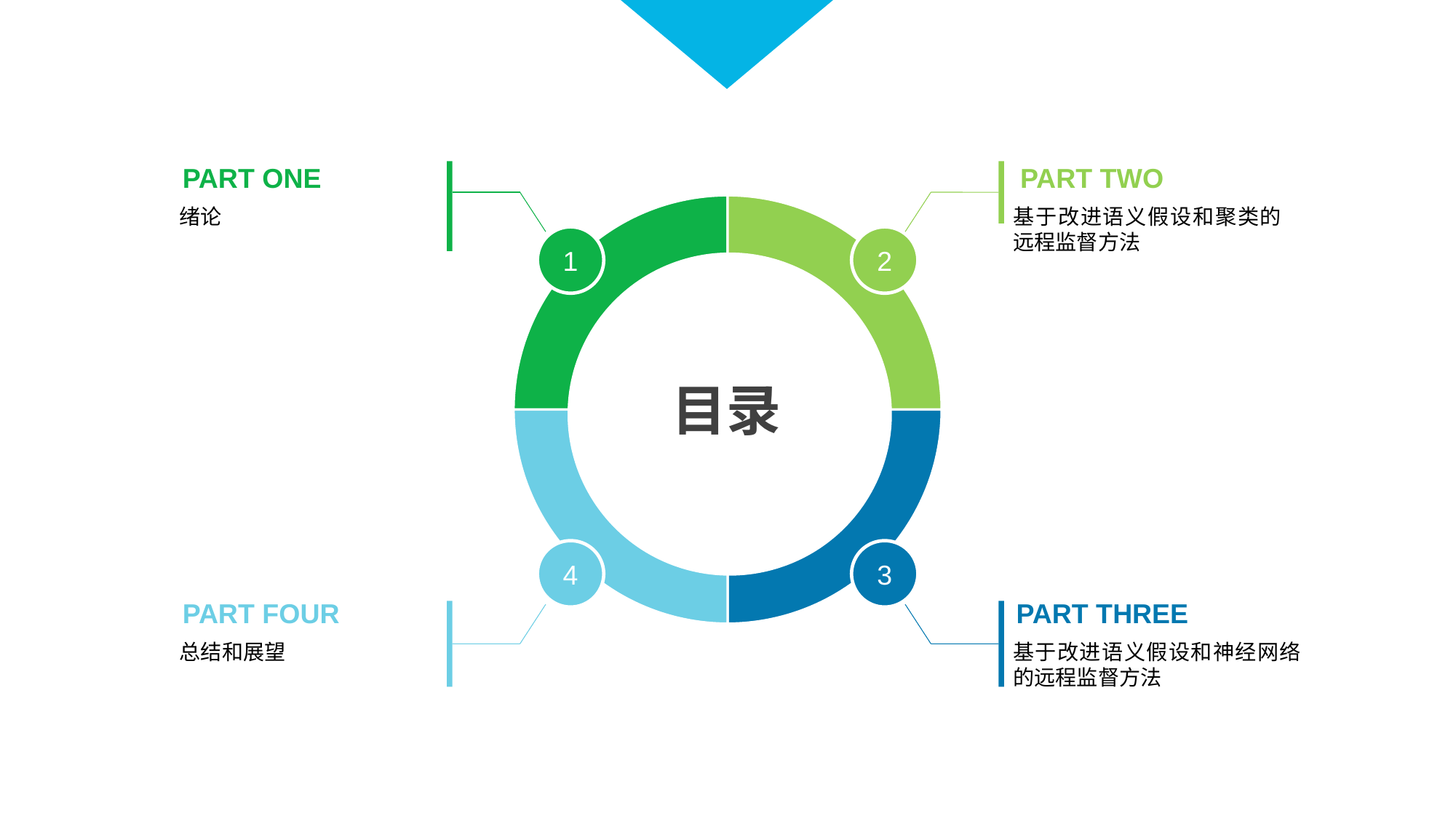

PART ONE
PART TWO

### Chart

| Category | 占比 |
|---|---|
| PART 1 | 1.0 |
| PART 2 | 1.0 |
| PART 3 | 1.0 |
| PART 4 | 1.0 |
| PART 5 | None |
绪论
基于改进语义假设和聚类的远程监督方法
1
2

目录
4
3
PART FOUR
PART THREE

总结和展望
基于改进语义假设和神经网络的远程监督方法